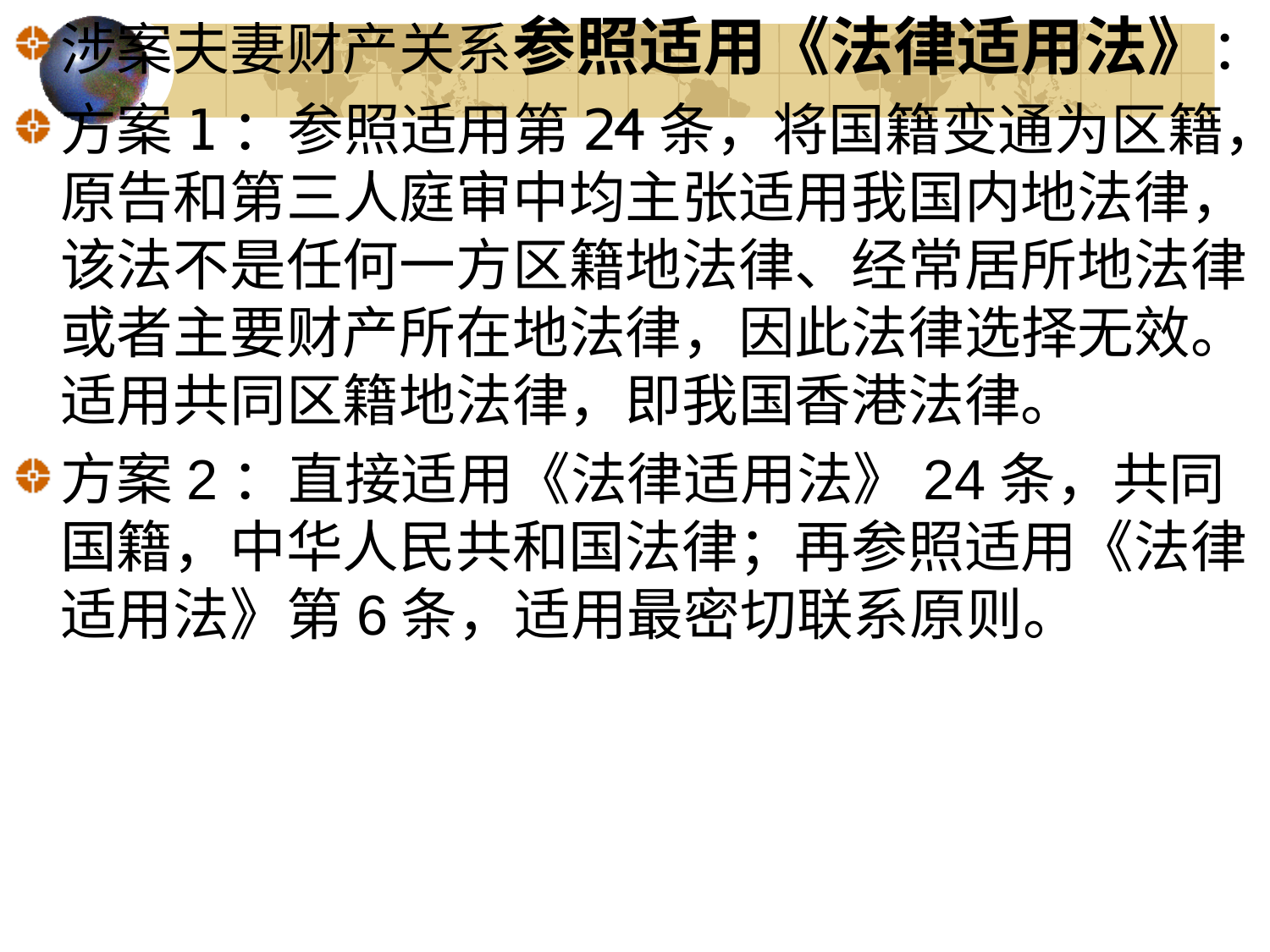

涉案夫妻财产关系参照适用《法律适用法》：
方案1：参照适用第24条，将国籍变通为区籍，原告和第三人庭审中均主张适用我国内地法律，该法不是任何一方区籍地法律、经常居所地法律或者主要财产所在地法律，因此法律选择无效。适用共同区籍地法律，即我国香港法律。
方案2：直接适用《法律适用法》24条，共同国籍，中华人民共和国法律；再参照适用《法律适用法》第6条，适用最密切联系原则。